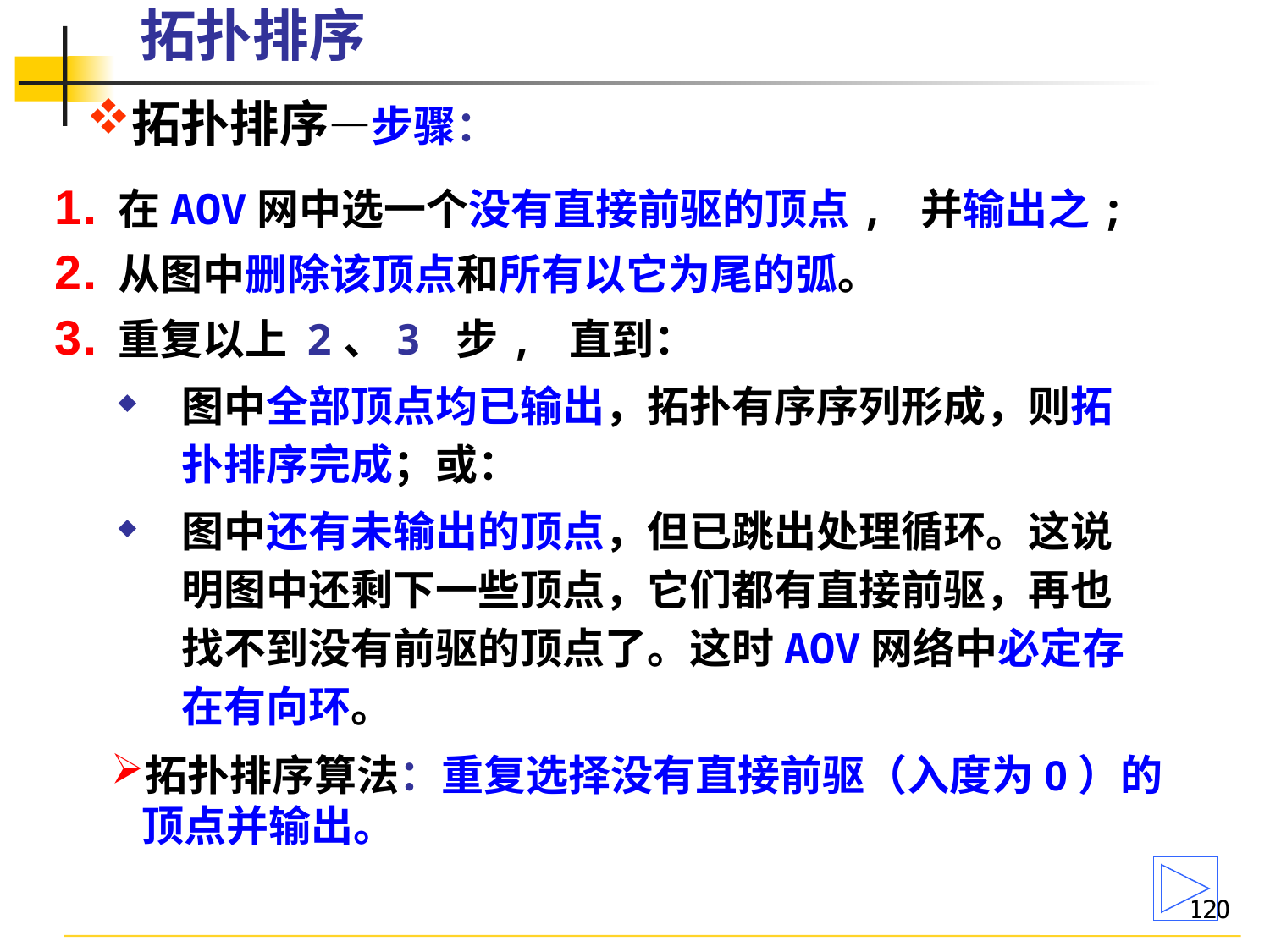

# 拓扑排序
拓扑排序—步骤：
在AOV网中选一个没有直接前驱的顶点, 并输出之;
从图中删除该顶点和所有以它为尾的弧。
重复以上 2、3 步, 直到：
图中全部顶点均已输出，拓扑有序序列形成，则拓扑排序完成；或：
图中还有未输出的顶点，但已跳出处理循环。这说明图中还剩下一些顶点，它们都有直接前驱，再也找不到没有前驱的顶点了。这时AOV网络中必定存在有向环。
拓扑排序算法：重复选择没有直接前驱（入度为0）的顶点并输出。

120